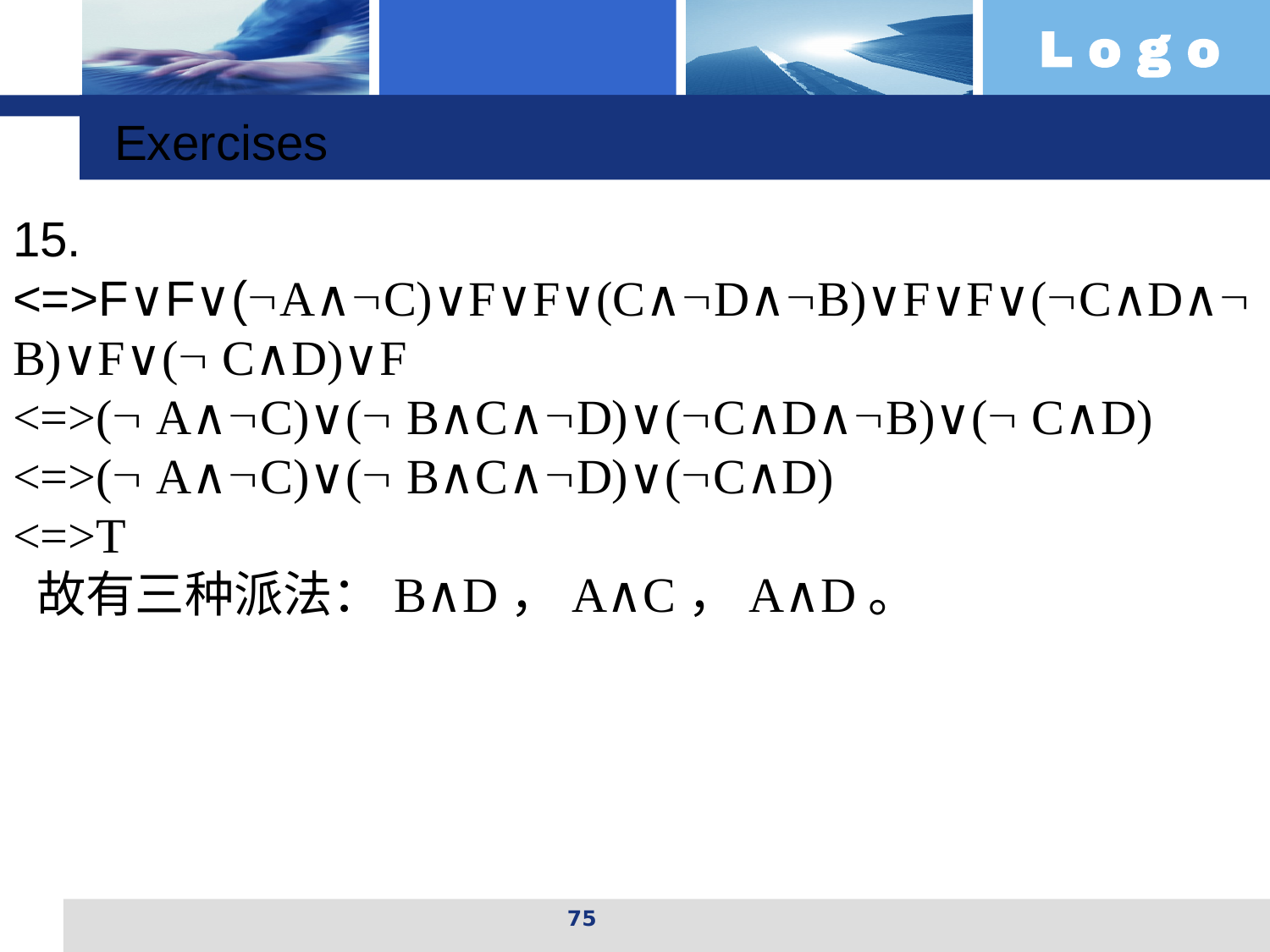

Exercises
15.
<=>F∨F∨(¬A∧¬C)∨F∨F∨(C∧¬D∧¬B)∨F∨F∨(¬C∧D∧¬B)∨F∨(¬ C∧D)∨F
<=>(¬ A∧¬C)∨(¬ B∧C∧¬D)∨(¬C∧D∧¬B)∨(¬ C∧D)
<=>(¬ A∧¬C)∨(¬ B∧C∧¬D)∨(¬C∧D)
<=>T
 故有三种派法：B∧D，A∧C，A∧D。
75